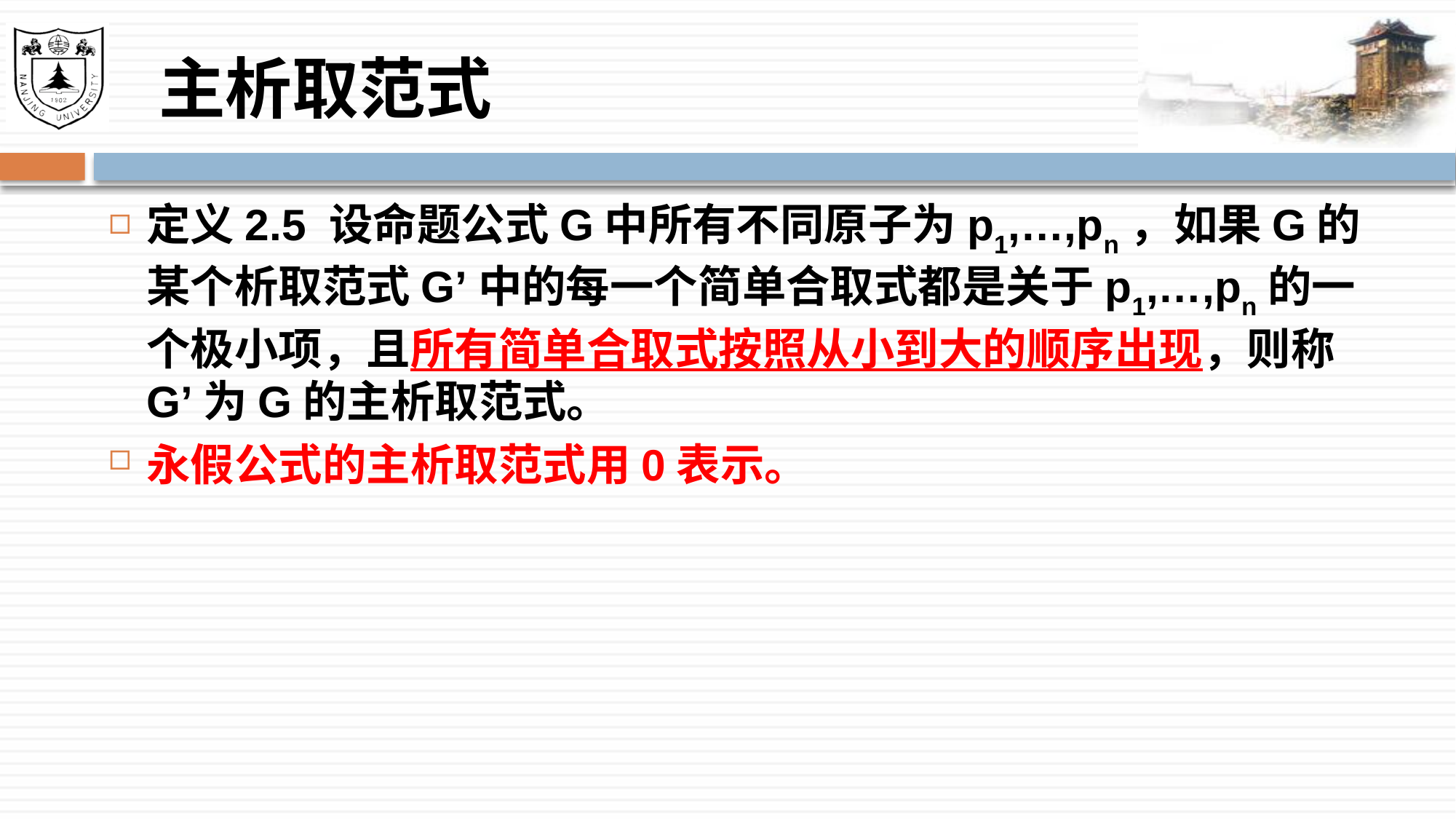

# 主析取范式
定义2.5 设命题公式G中所有不同原子为p1,…,pn，如果G的某个析取范式G’中的每一个简单合取式都是关于p1,…,pn的一个极小项，且所有简单合取式按照从小到大的顺序出现，则称G’为G的主析取范式。
永假公式的主析取范式用0表示。